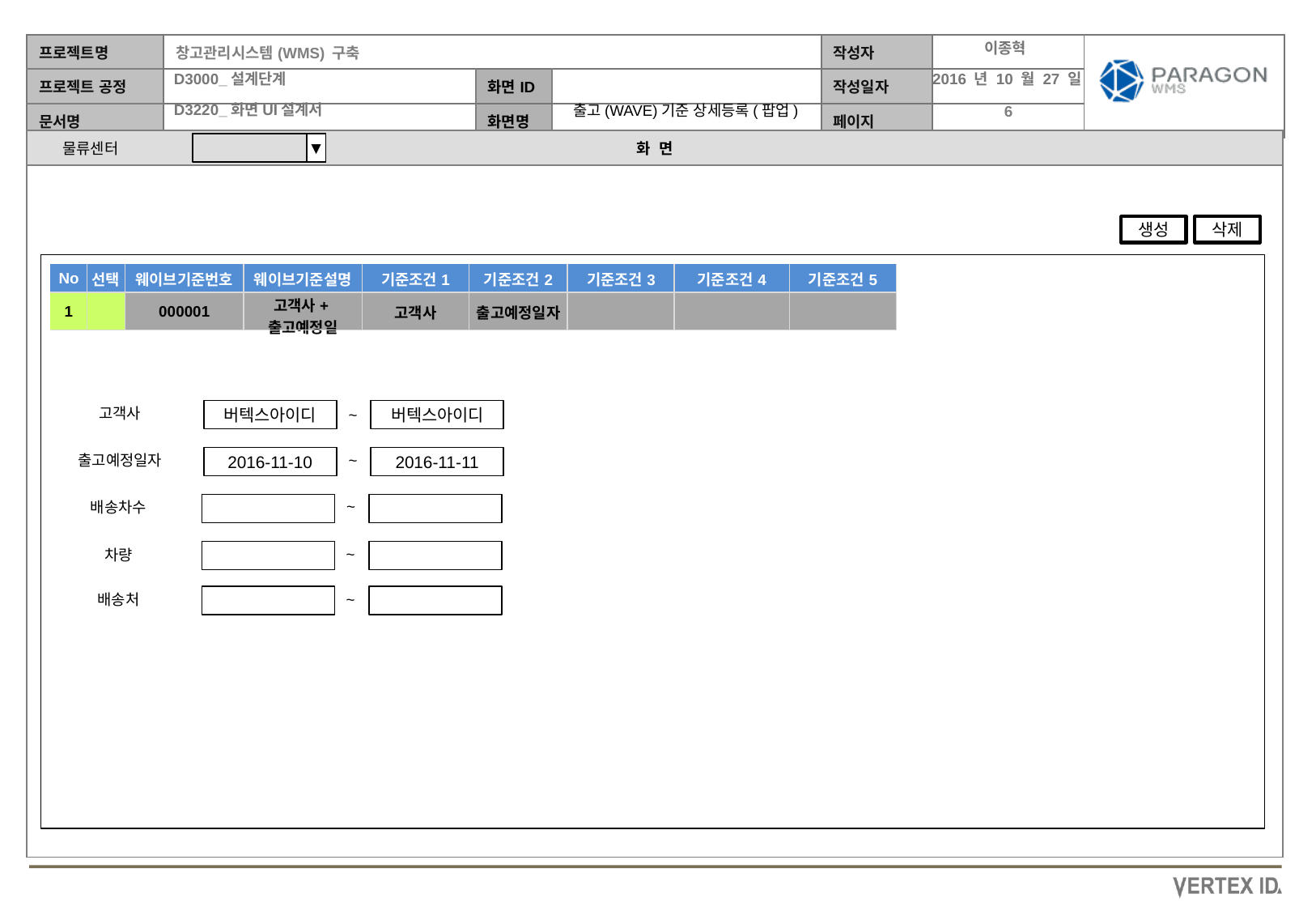

이종혁
2016 년 10 월 27 일
출고(WAVE)기준 상세등록(팝업)
물류센터

▼
생성
삭제

| No | 선택 | 웨이브기준번호 | 웨이브기준설명 | 기준조건1 | 기준조건2 | 기준조건3 | 기준조건4 | 기준조건5 |
| --- | --- | --- | --- | --- | --- | --- | --- | --- |
| 1 |  | 000001 | 고객사+출고예정일 | 고객사 | 출고예정일자 |  |  |  |
고객사
~
버텍스아이디
버텍스아이디
출고예정일자
~
2016-11-10
2016-11-11
~
배송차수

~
차량

배송처
~